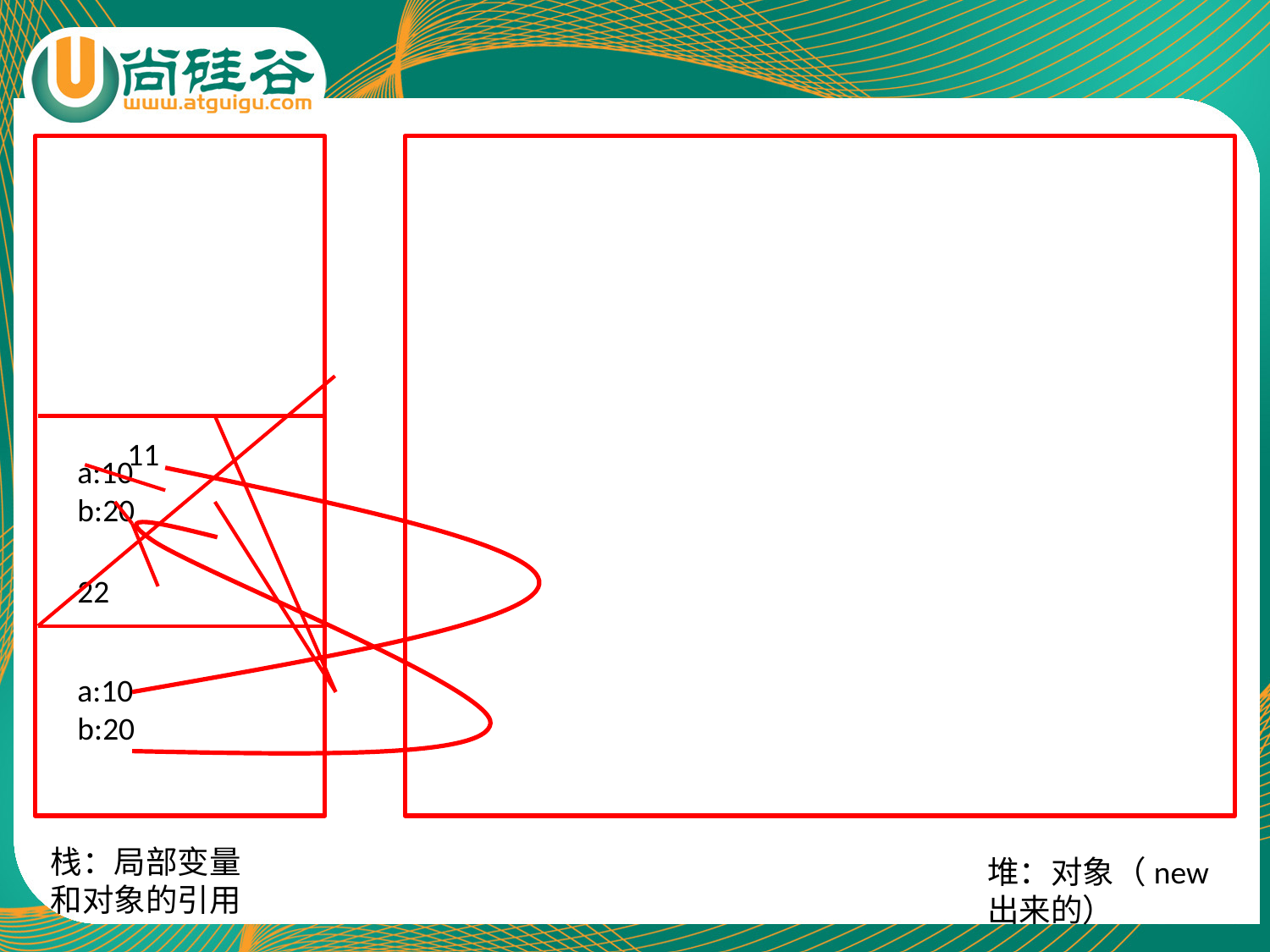

11
add 的栈桢
a:10
b:20

22
a:10
b:20
main 的栈桢
栈：局部变量和对象的引用
堆：对象（new 出来的）